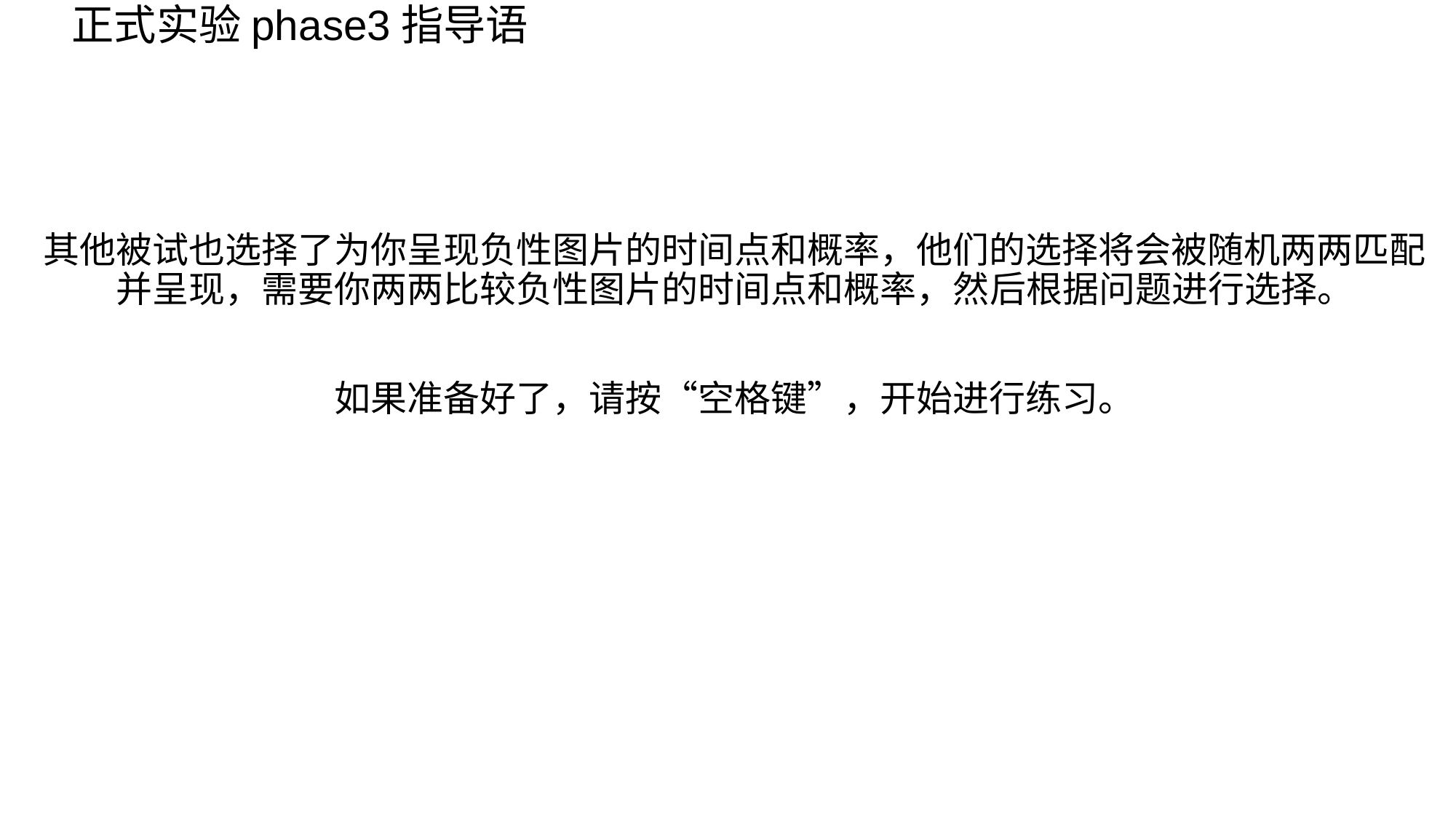

# 正式实验phase3指导语

其他被试也选择了为你呈现负性图片的时间点和概率，他们的选择将会被随机两两匹配并呈现，需要你两两比较负性图片的时间点和概率，然后根据问题进行选择。

如果准备好了，请按“空格键”，开始进行练习。